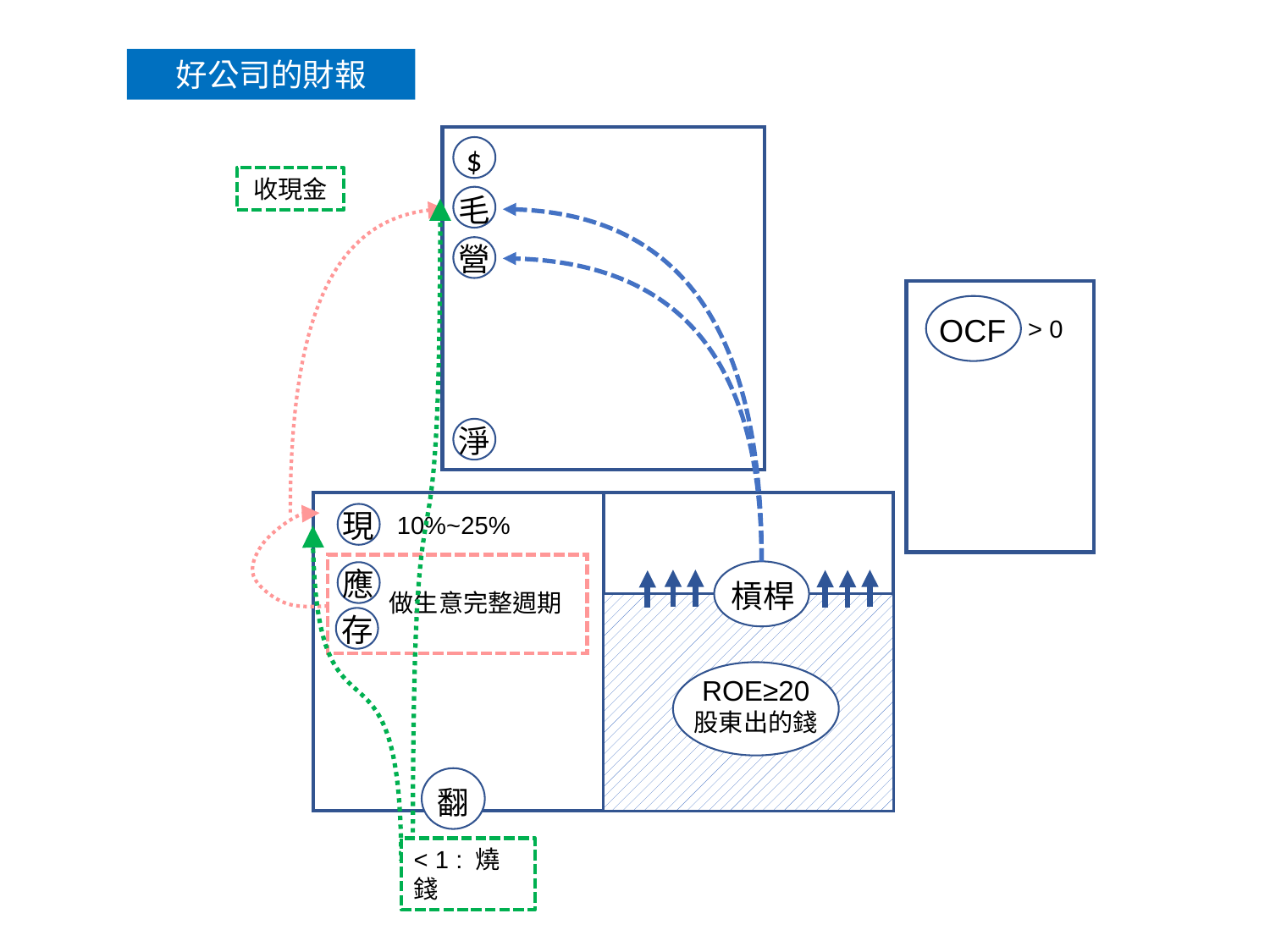

好公司的財報

$

收現金
毛

營

OCF
淨

現

10%~25%

應

槓桿
做生意完整週期

存

ROE≥20
股東出的錢

翻
< 1 : 燒錢
> 0